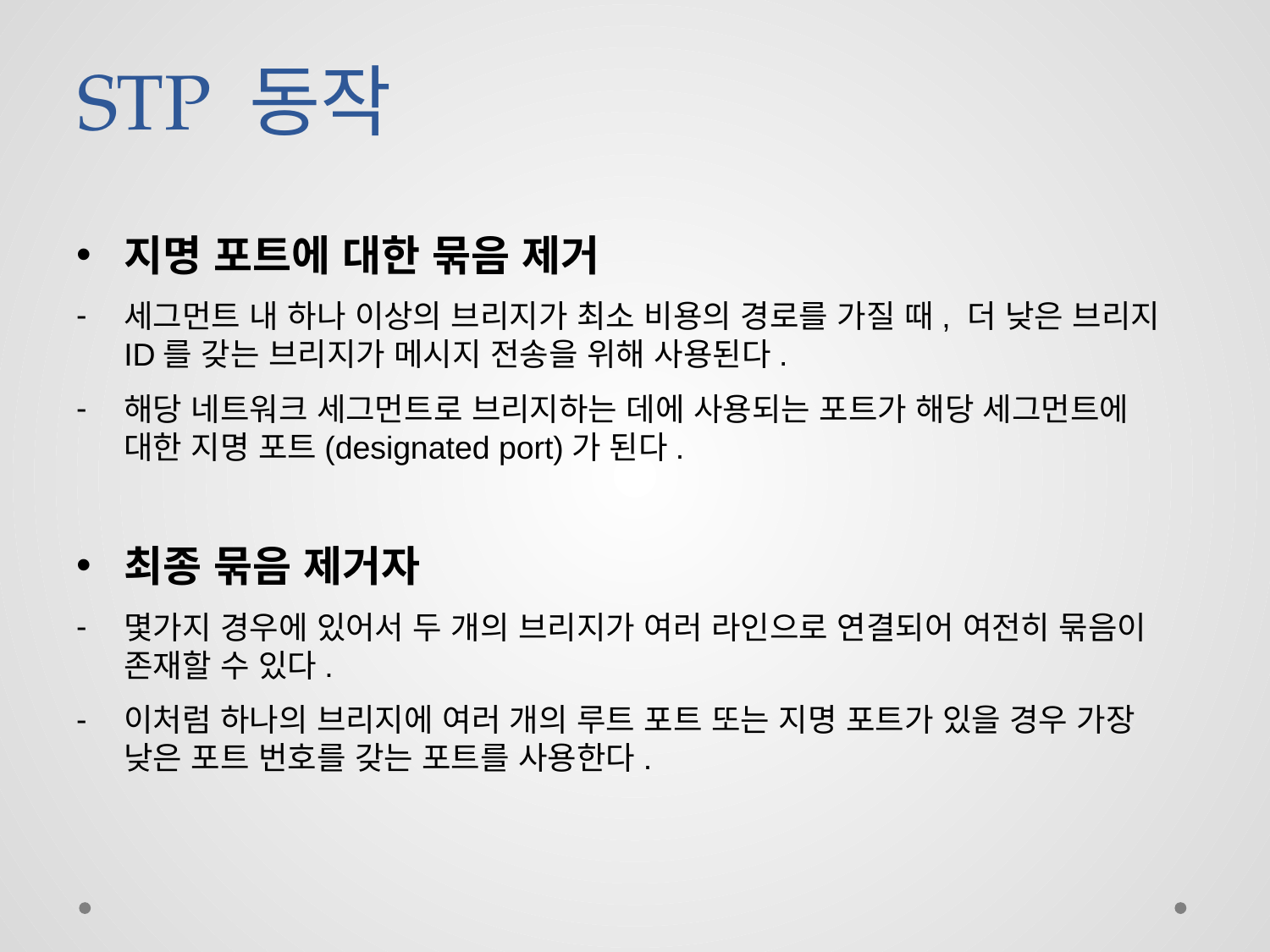

# STP 동작
지명 포트에 대한 묶음 제거
세그먼트 내 하나 이상의 브리지가 최소 비용의 경로를 가질 때, 더 낮은 브리지 ID를 갖는 브리지가 메시지 전송을 위해 사용된다.
해당 네트워크 세그먼트로 브리지하는 데에 사용되는 포트가 해당 세그먼트에 대한 지명 포트(designated port)가 된다.

최종 묶음 제거자
몇가지 경우에 있어서 두 개의 브리지가 여러 라인으로 연결되어 여전히 묶음이 존재할 수 있다.
이처럼 하나의 브리지에 여러 개의 루트 포트 또는 지명 포트가 있을 경우 가장 낮은 포트 번호를 갖는 포트를 사용한다.